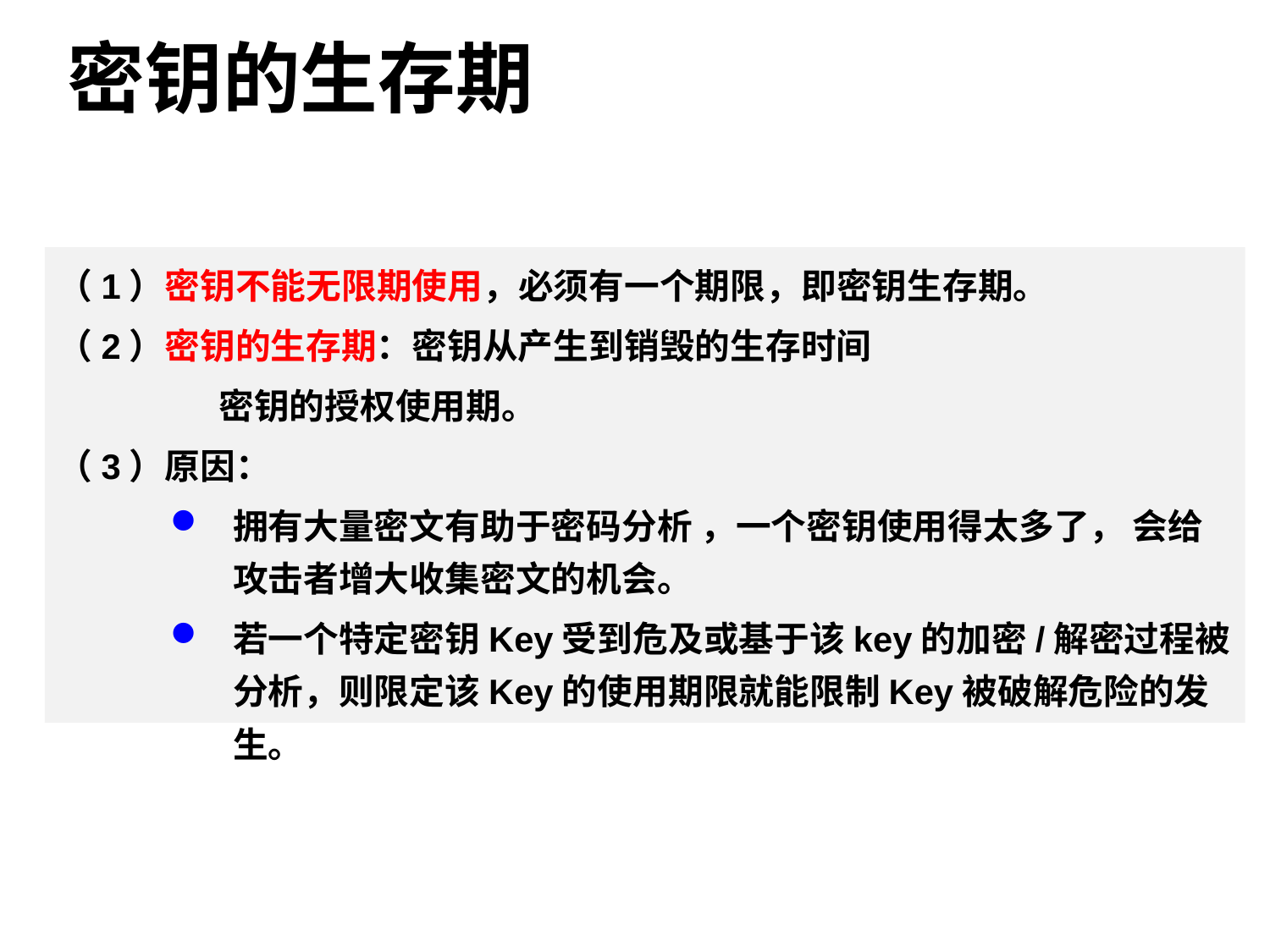

密钥的生存期
（1）密钥不能无限期使用，必须有一个期限，即密钥生存期。
（2）密钥的生存期：密钥从产生到销毁的生存时间
                   密钥的授权使用期。
（3）原因：
拥有大量密文有助于密码分析 ，一个密钥使用得太多了， 会给攻击者增大收集密文的机会。
若一个特定密钥Key受到危及或基于该key的加密/解密过程被分析，则限定该Key的使用期限就能限制Key被破解危险的发生。